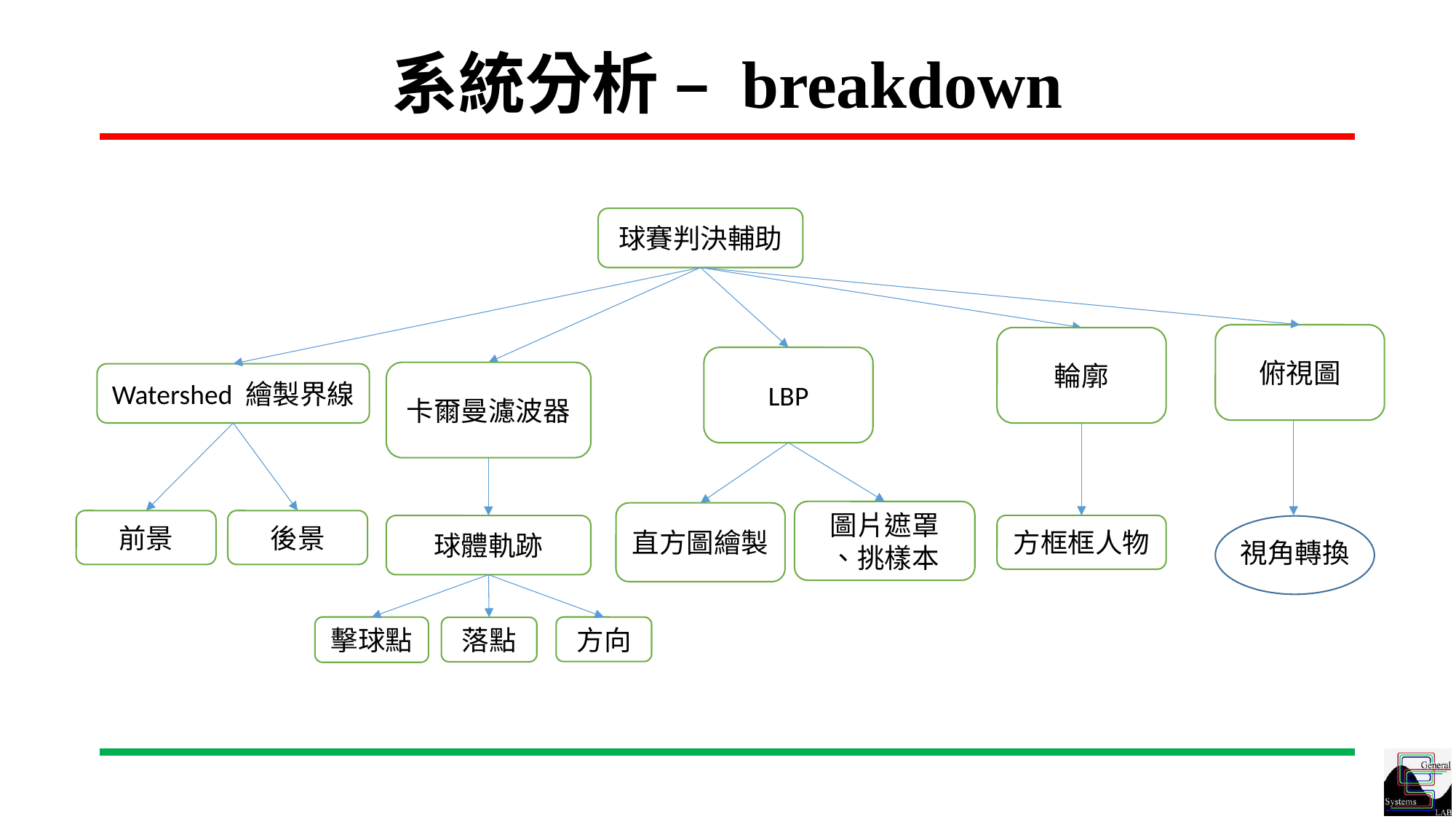

# 系統分析 – breakdown
球賽判決輔助
俯視圖
輪廓
LBP
卡爾曼濾波器
Watershed 繪製界線
圖片遮罩
、挑樣本
直方圖繪製
前景
後景
方框框人物
球體軌跡

視角轉換
擊球點
方向
落點